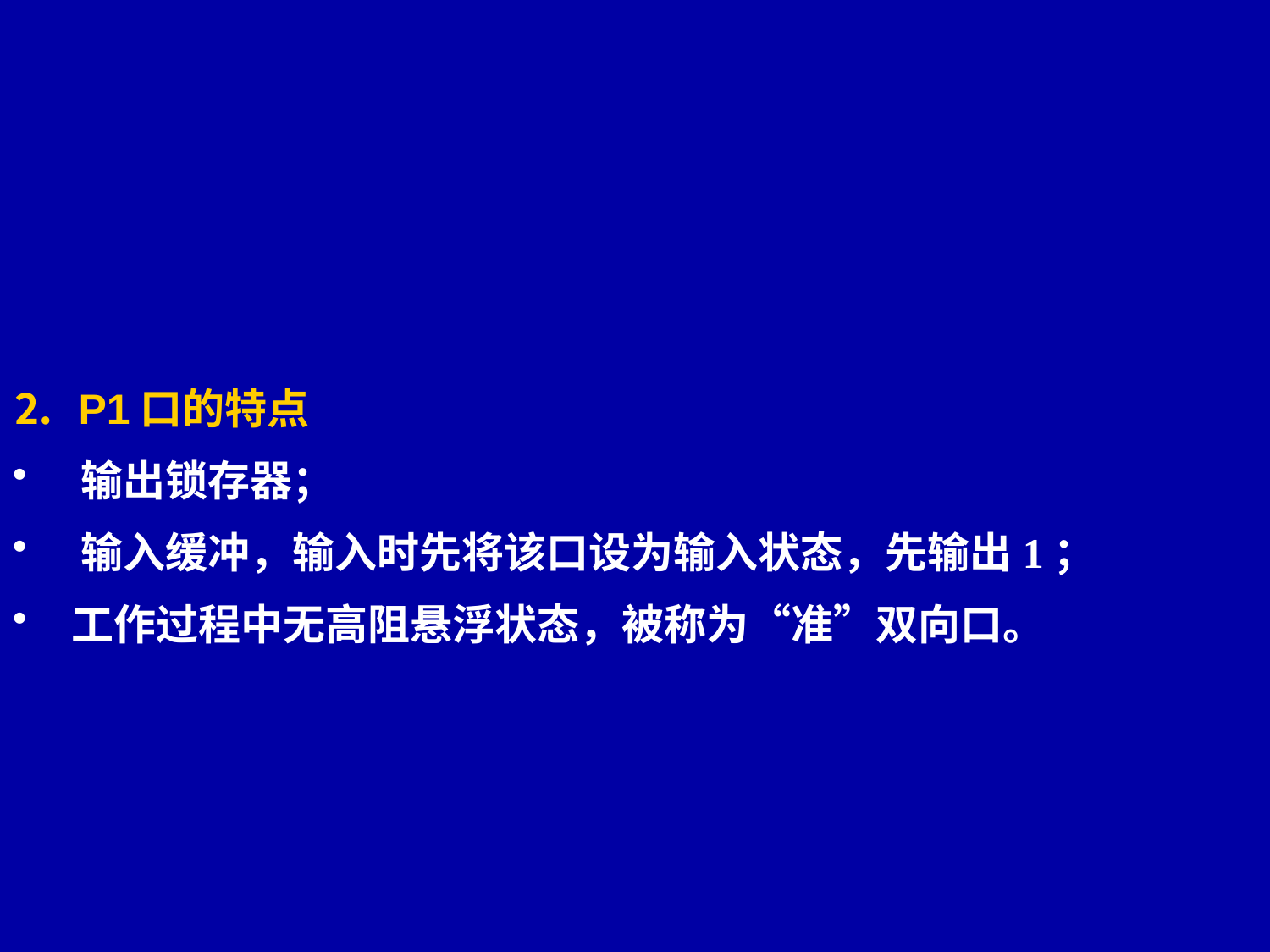

⒉  P1口的特点
   输出锁存器；
   输入缓冲，输入时先将该口设为输入状态，先输出1；
  工作过程中无高阻悬浮状态，被称为“准”双向口。